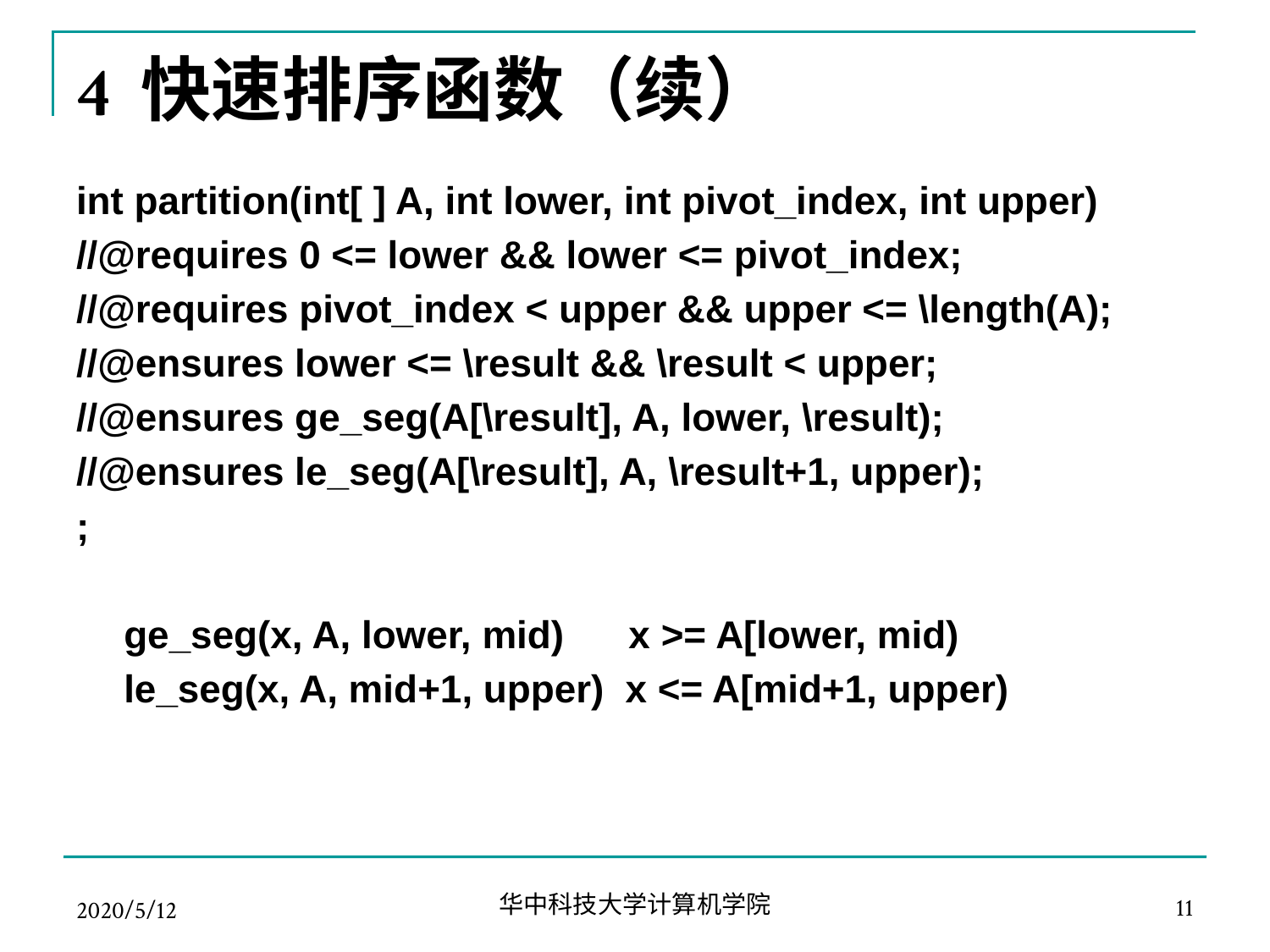

# 4 快速排序函数（续）
int partition(int[ ] A, int lower, int pivot_index, int upper)
//@requires 0 <= lower && lower <= pivot_index;
//@requires pivot_index < upper && upper <= \length(A);
//@ensures lower <= \result && \result < upper;
//@ensures ge_seg(A[\result], A, lower, \result);
//@ensures le_seg(A[\result], A, \result+1, upper);
;

	ge_seg(x, A, lower, mid)      x >= A[lower, mid)
	le_seg(x, A, mid+1, upper)  x <= A[mid+1, upper)
2020/5/12
11
华中科技大学计算机学院